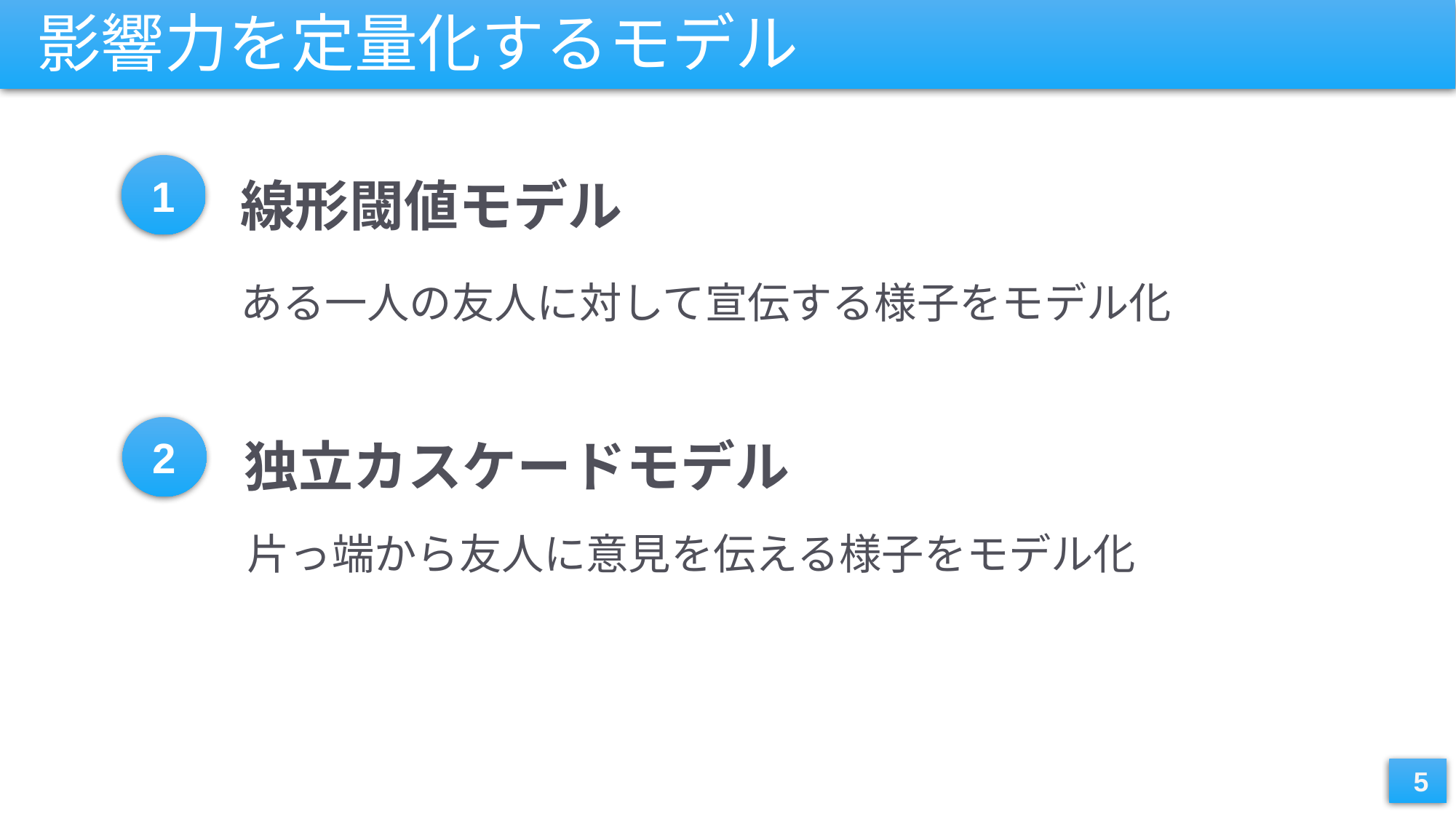

# 影響力を定量化するモデル
1
線形閾値モデル
ある一人の友人に対して宣伝する様子をモデル化
2
独立カスケードモデル
片っ端から友人に意見を伝える様子をモデル化
5